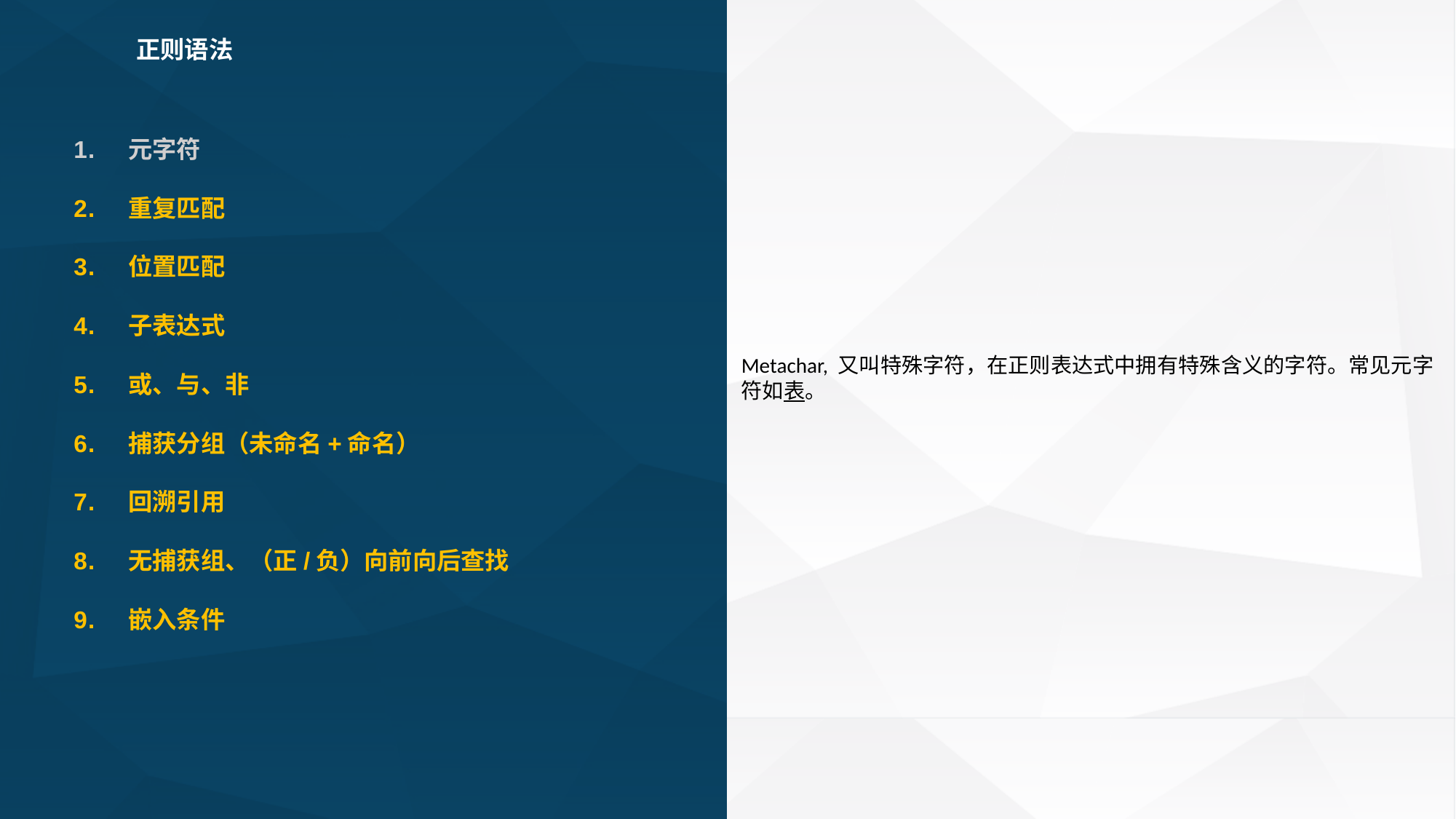

正则语法
Metachar, 又叫特殊字符，在正则表达式中拥有特殊含义的字符。常见元字符如表。
元字符
重复匹配
位置匹配
子表达式
或、与、非
捕获分组（未命名+命名）
回溯引用
无捕获组、（正/负）向前向后查找
嵌入条件